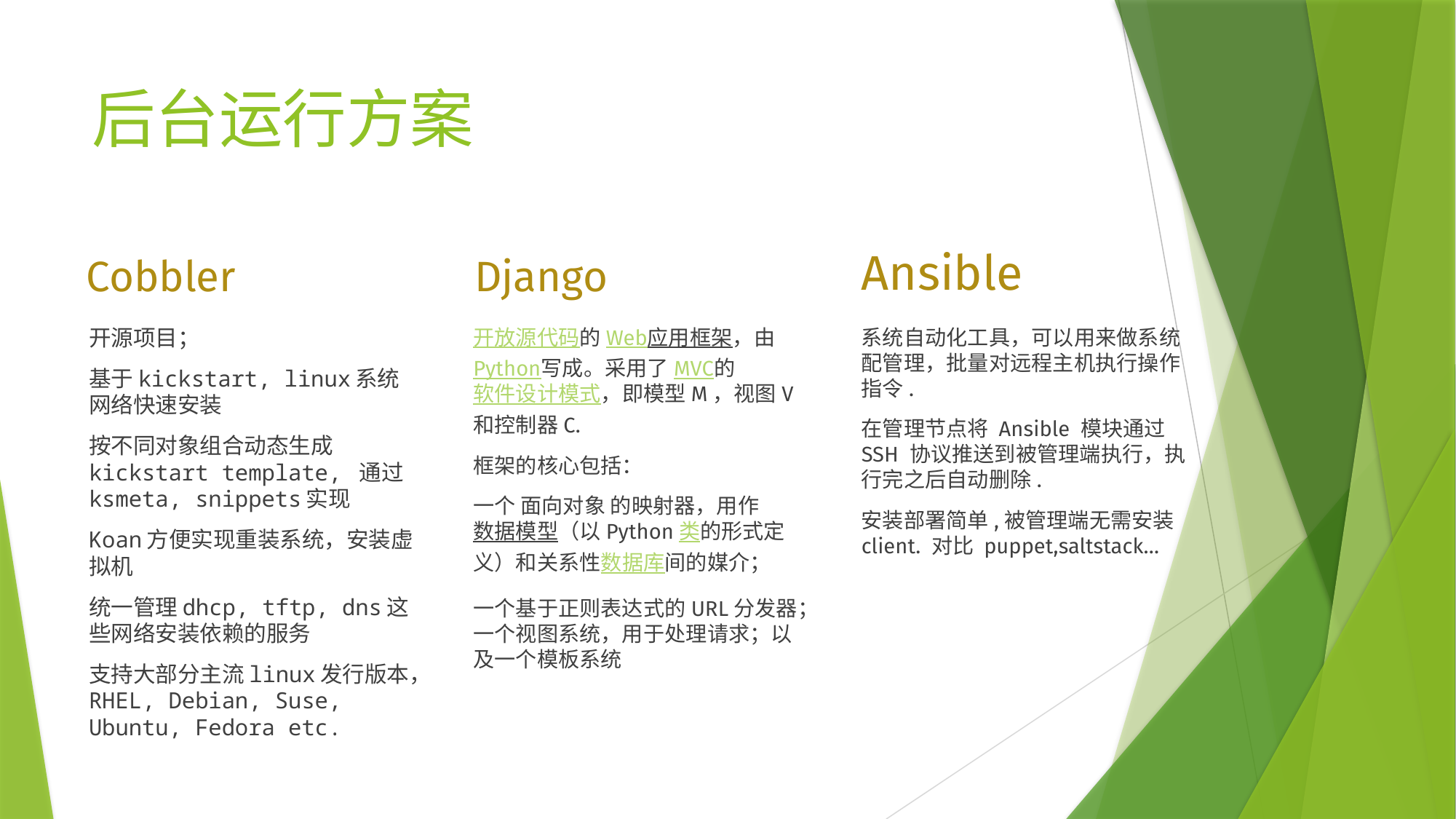

# 后台运行方案
Cobbler
Django
Ansible
开源项目；
基于kickstart, linux系统网络快速安装
按不同对象组合动态生成kickstart template, 通过ksmeta, snippets实现
Koan方便实现重装系统，安装虚拟机
统一管理dhcp, tftp, dns这些网络安装依赖的服务
支持大部分主流linux发行版本，RHEL, Debian, Suse, Ubuntu, Fedora etc.
开放源代码的Web应用框架，由Python写成。采用了MVC的软件设计模式，即模型M，视图V和控制器C.
框架的核心包括：
一个 面向对象 的映射器，用作数据模型（以Python类的形式定义）和关系性数据库间的媒介；
一个基于正则表达式的URL分发器；一个视图系统，用于处理请求；以及一个模板系统
系统自动化工具，可以用来做系统配管理，批量对远程主机执行操作指令.
在管理节点将 Ansible 模块通过 SSH 协议推送到被管理端执行，执行完之后自动删除.
安装部署简单,被管理端无需安装client. 对比 puppet,saltstack…